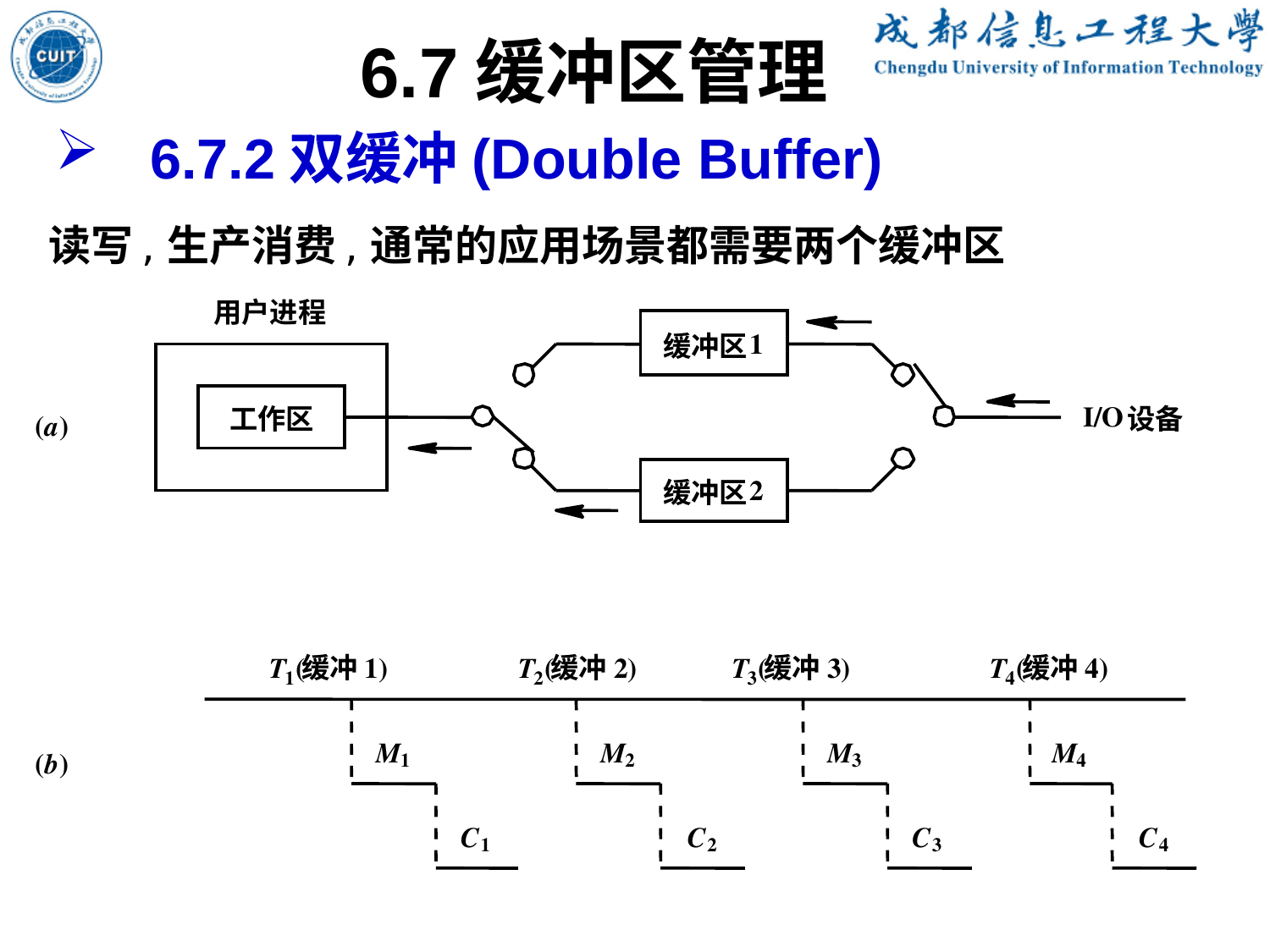

6.7缓冲区管理
6.7.2双缓冲(Double Buffer)
读写,生产消费,通常的应用场景都需要两个缓冲区
用户进程

1
缓冲区

I/O
工作区
设备

(
a
)

2
缓冲区

T
(
缓冲1)
T
(
缓冲2)
T
(
缓冲3)
T
(
缓冲4)
1
2
3
4

M
M
M
M

(
b
)
1
2
3
4

C
C
C
C

1
2
3
4